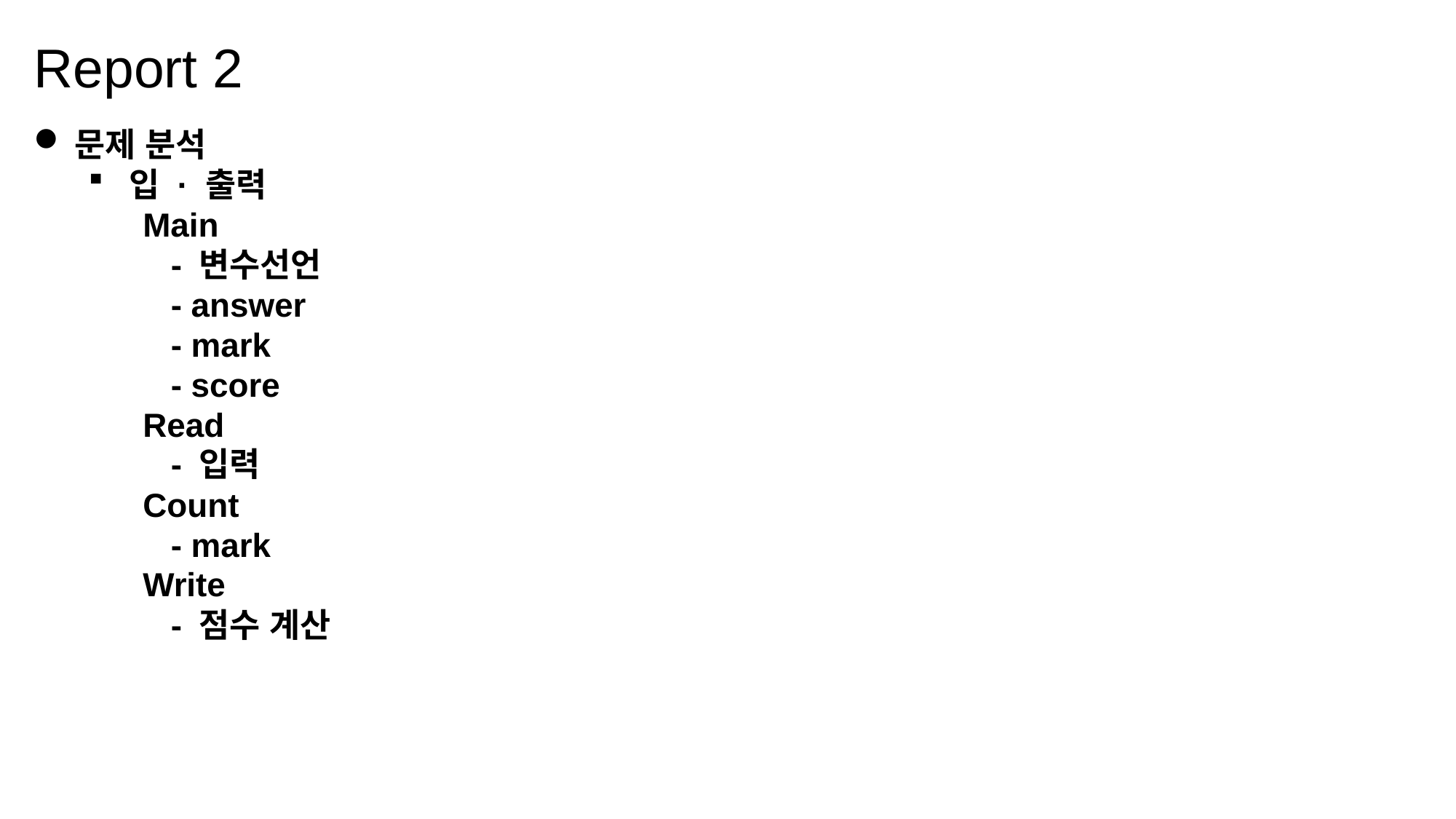

Report 2
문제 분석
입 · 출력
Main
   - 변수선언
   - answer
   - mark
   - score
Read
   - 입력
Count
   - mark
Write
   - 점수 계산